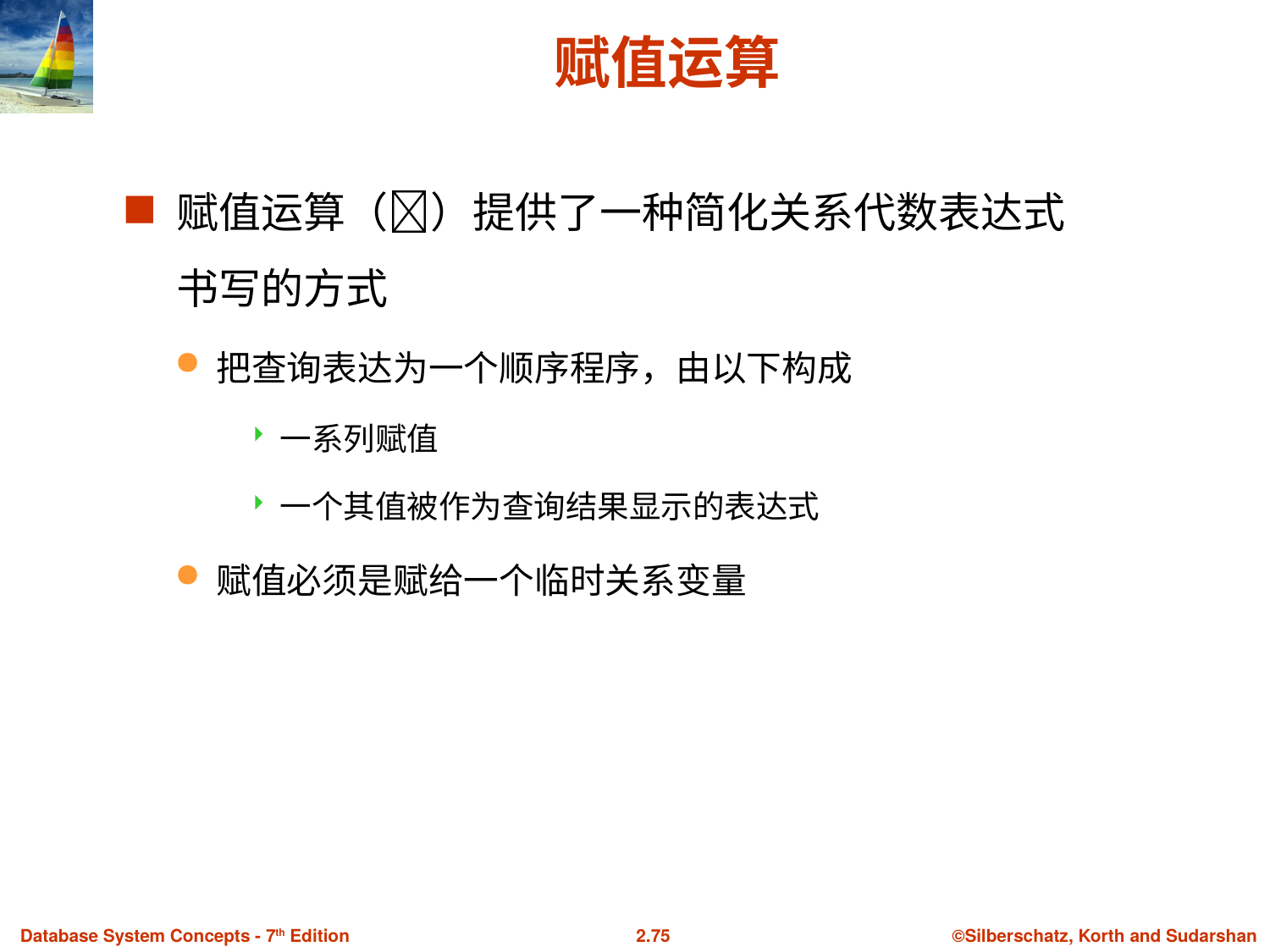

# 赋值运算
赋值运算（←）提供了一种简化关系代数表达式书写的方式
把查询表达为一个顺序程序，由以下构成
一系列赋值
一个其值被作为查询结果显示的表达式
赋值必须是赋给一个临时关系变量